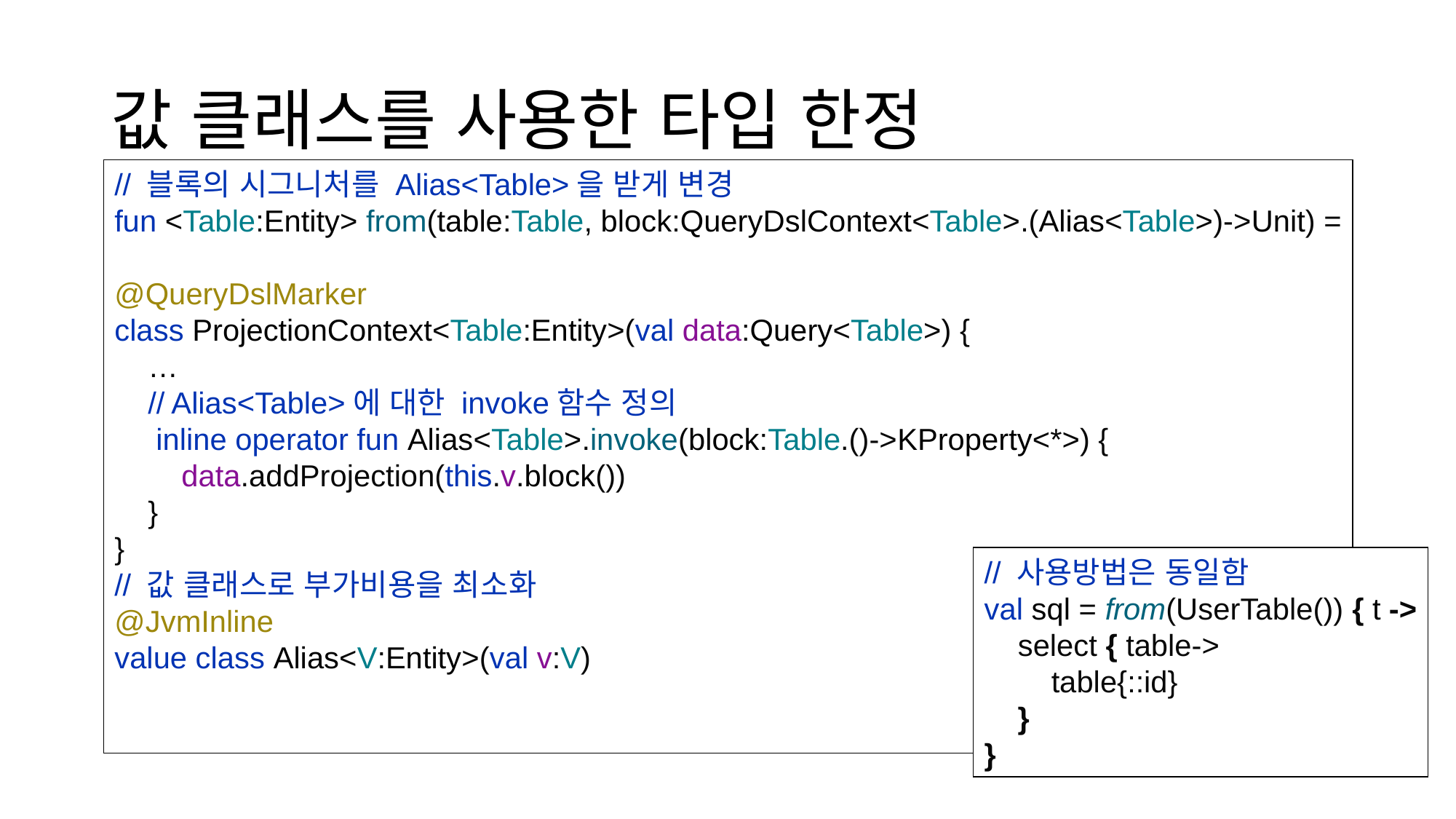

# 값 클래스를 사용한 타입 한정
// 블록의 시그니처를 Alias<Table>을 받게 변경
fun <Table:Entity> from(table:Table, block:QueryDslContext<Table>.(Alias<Table>)->Unit) =
@QueryDslMarker
class ProjectionContext<Table:Entity>(val data:Query<Table>) {
    …
    // Alias<Table>에 대한 invoke함수 정의
    inline operator fun Alias<Table>.invoke(block:Table.()->KProperty<*>) {
        data.addProjection(this.v.block())
    }
}
// 값 클래스로 부가비용을 최소화
@JvmInline
value class Alias<V:Entity>(val v:V)

// 사용방법은 동일함
val sql = from(UserTable()) { t ->
    select { table->
        table{::id}
    }
}